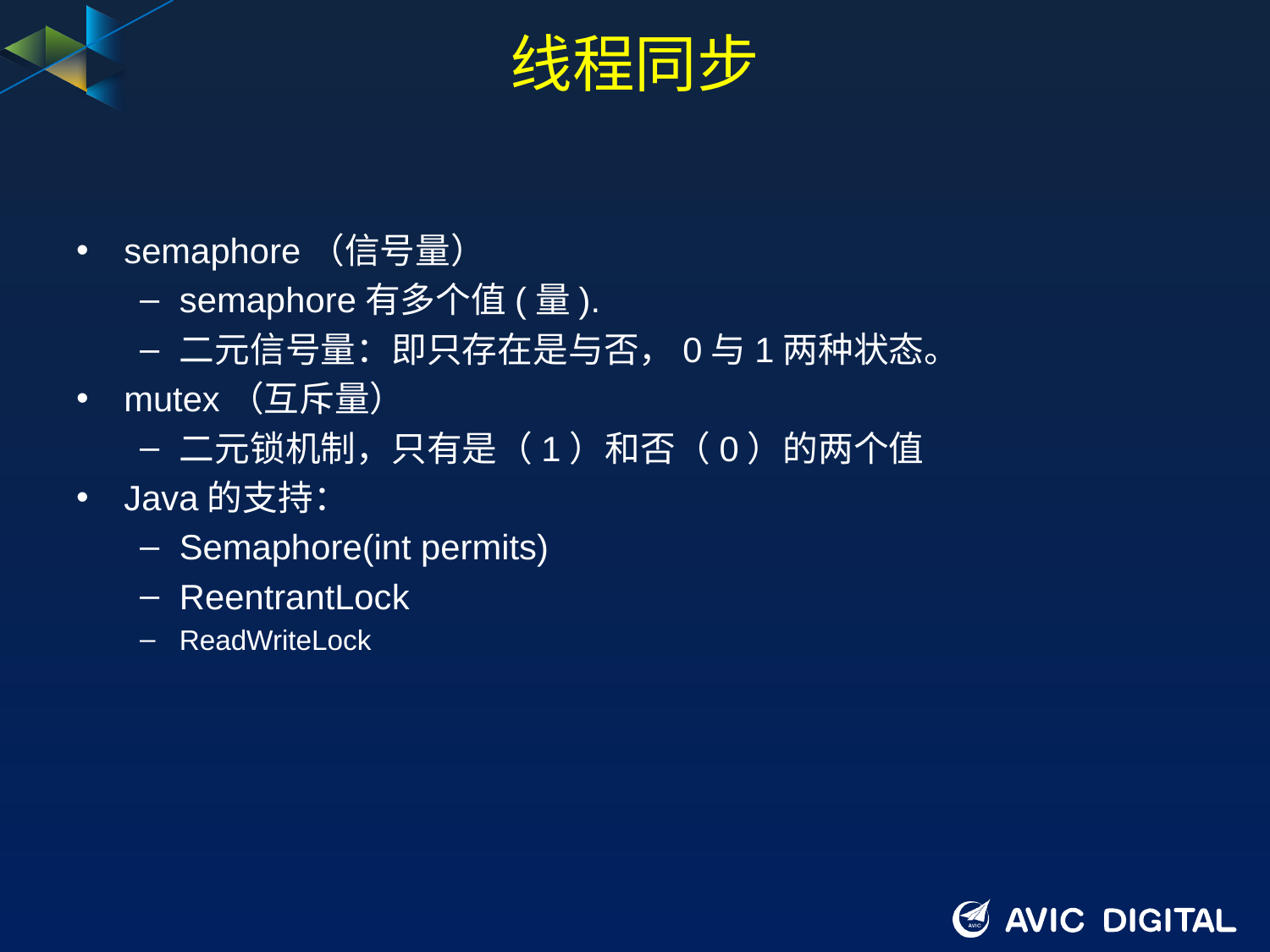

# 线程同步
semaphore（信号量）
semaphore有多个值(量).
二元信号量：即只存在是与否，0与1两种状态。
mutex（互斥量）
二元锁机制，只有是（1）和否（0）的两个值
Java的支持：
Semaphore(int permits)
ReentrantLock
ReadWriteLock